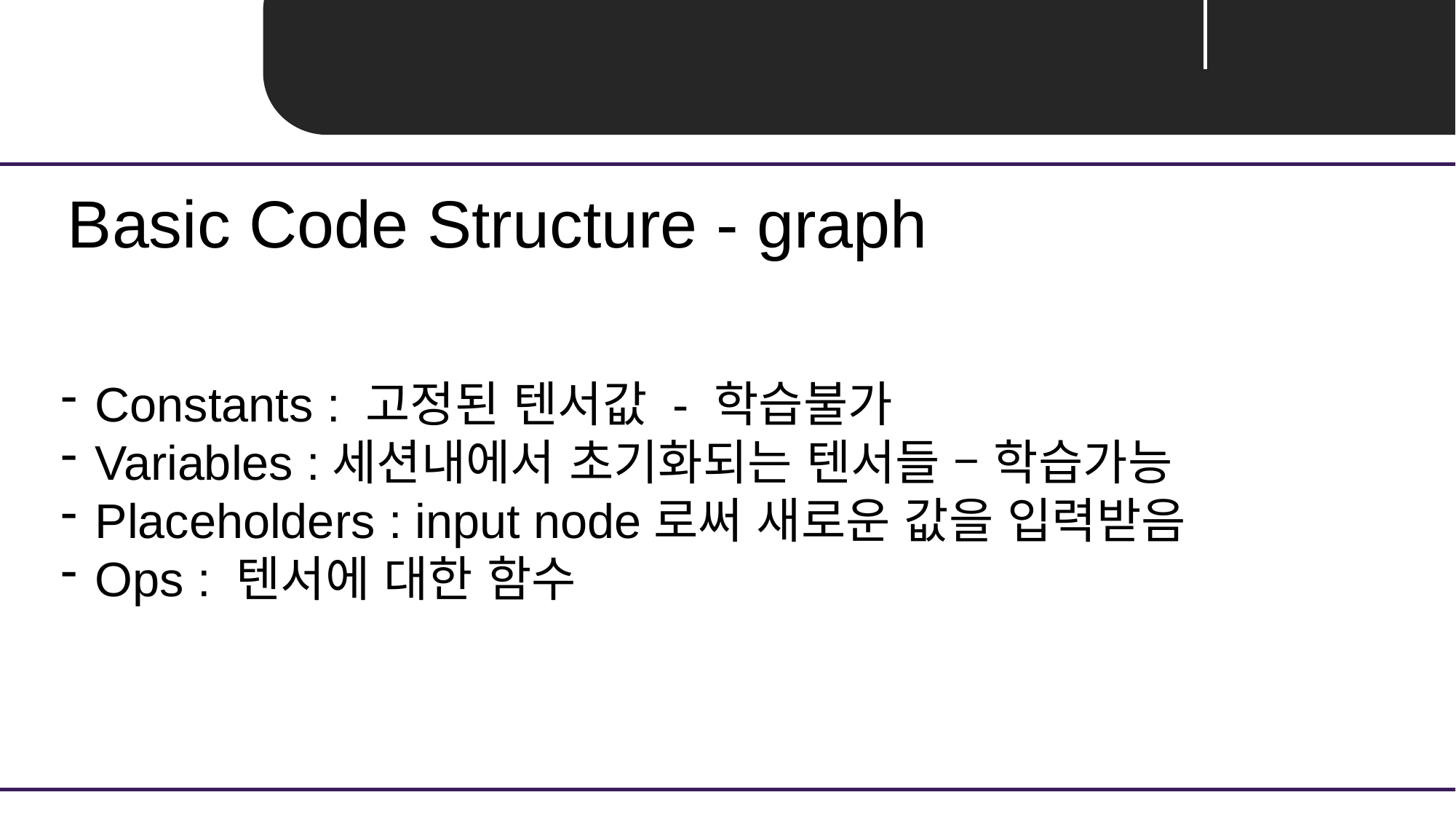

Unit  03 ㅣ  TensorFlow - Detail
Basic Code Structure - graph
Constants : 고정된 텐서값 - 학습불가
Variables :세션내에서 초기화되는 텐서들 – 학습가능
Placeholders : input node로써 새로운 값을 입력받음
Ops : 텐서에 대한 함수